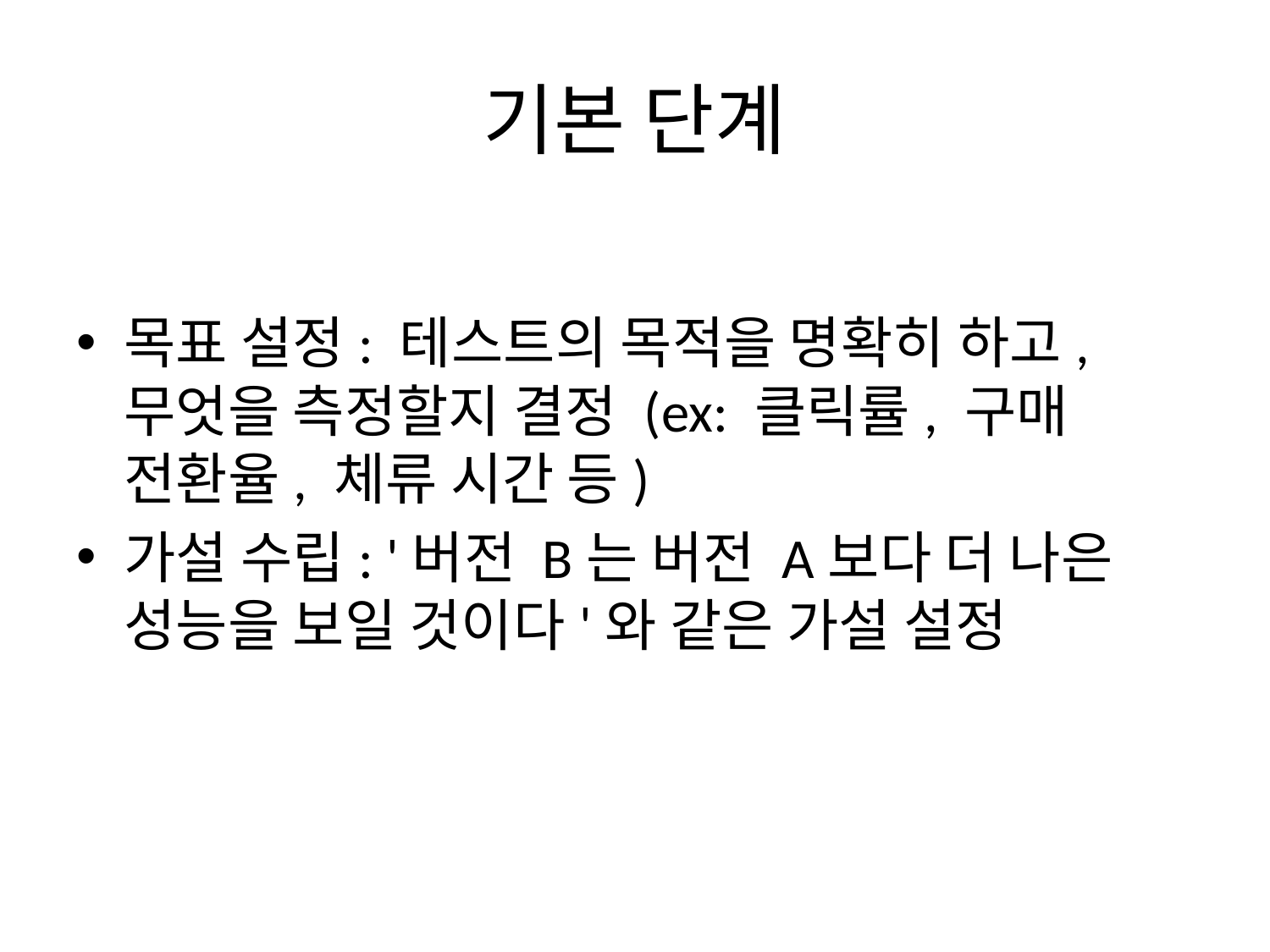

# 기본 단계

목표 설정: 테스트의 목적을 명확히 하고, 무엇을 측정할지 결정 (ex: 클릭률, 구매 전환율, 체류 시간 등)
가설 수립: '버전 B는 버전 A보다 더 나은 성능을 보일 것이다'와 같은 가설 설정